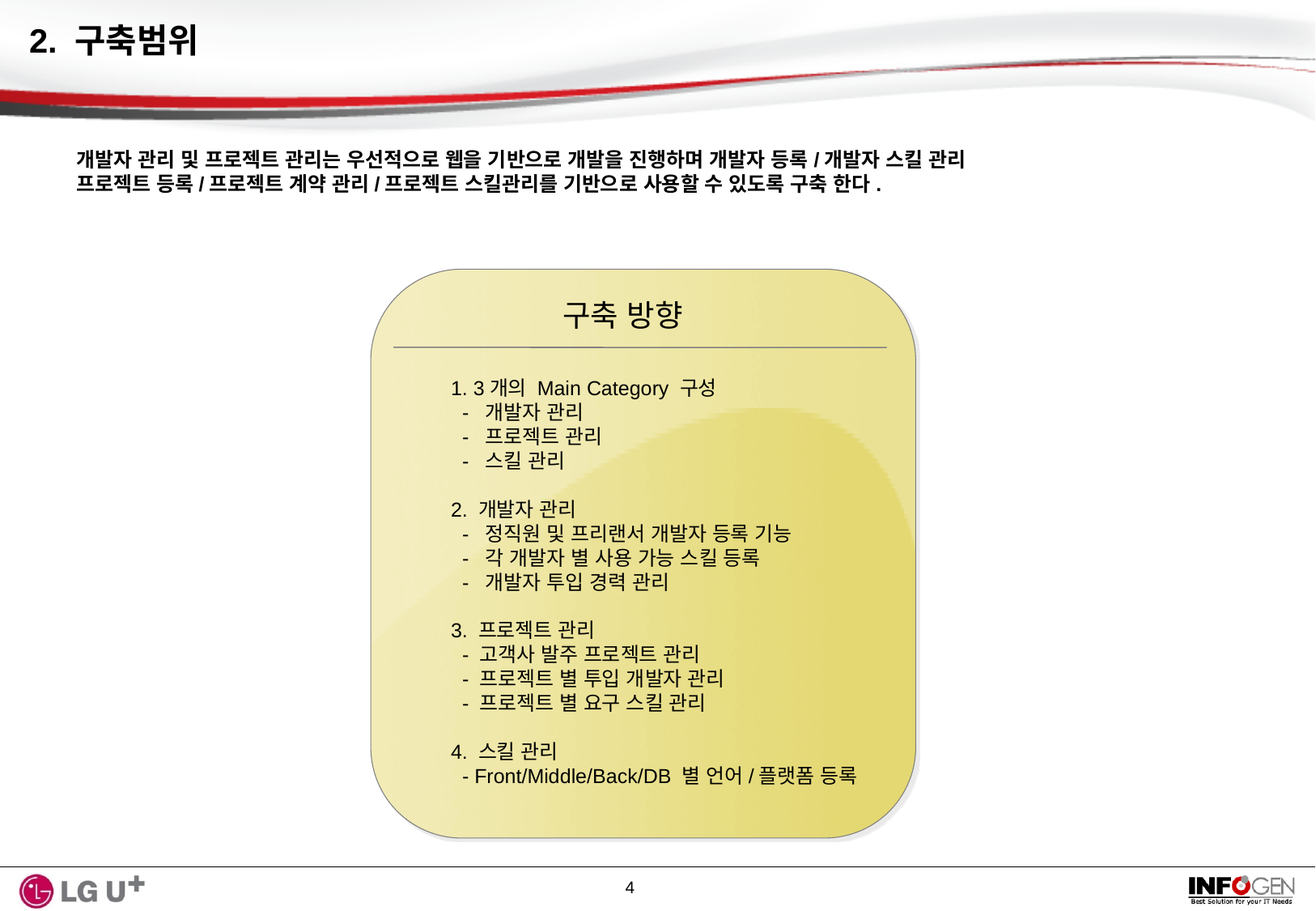

2. 구축범위
개발자 관리 및 프로젝트 관리는 우선적으로 웹을 기반으로 개발을 진행하며 개발자 등록/개발자 스킬 관리
프로젝트 등록/프로젝트 계약 관리/프로젝트 스킬관리를 기반으로 사용할 수 있도록 구축 한다.

구축 방향
1. 3개의 Main Category 구성
  -  개발자 관리
  -  프로젝트 관리
  -  스킬 관리

2. 개발자 관리
  -  정직원 및 프리랜서 개발자 등록 기능
  -  각 개발자 별 사용 가능 스킬 등록
  -  개발자 투입 경력 관리

3. 프로젝트 관리
  - 고객사 발주 프로젝트 관리
  - 프로젝트 별 투입 개발자 관리
  - 프로젝트 별 요구 스킬 관리

4. 스킬 관리
  - Front/Middle/Back/DB 별 언어/플랫폼 등록